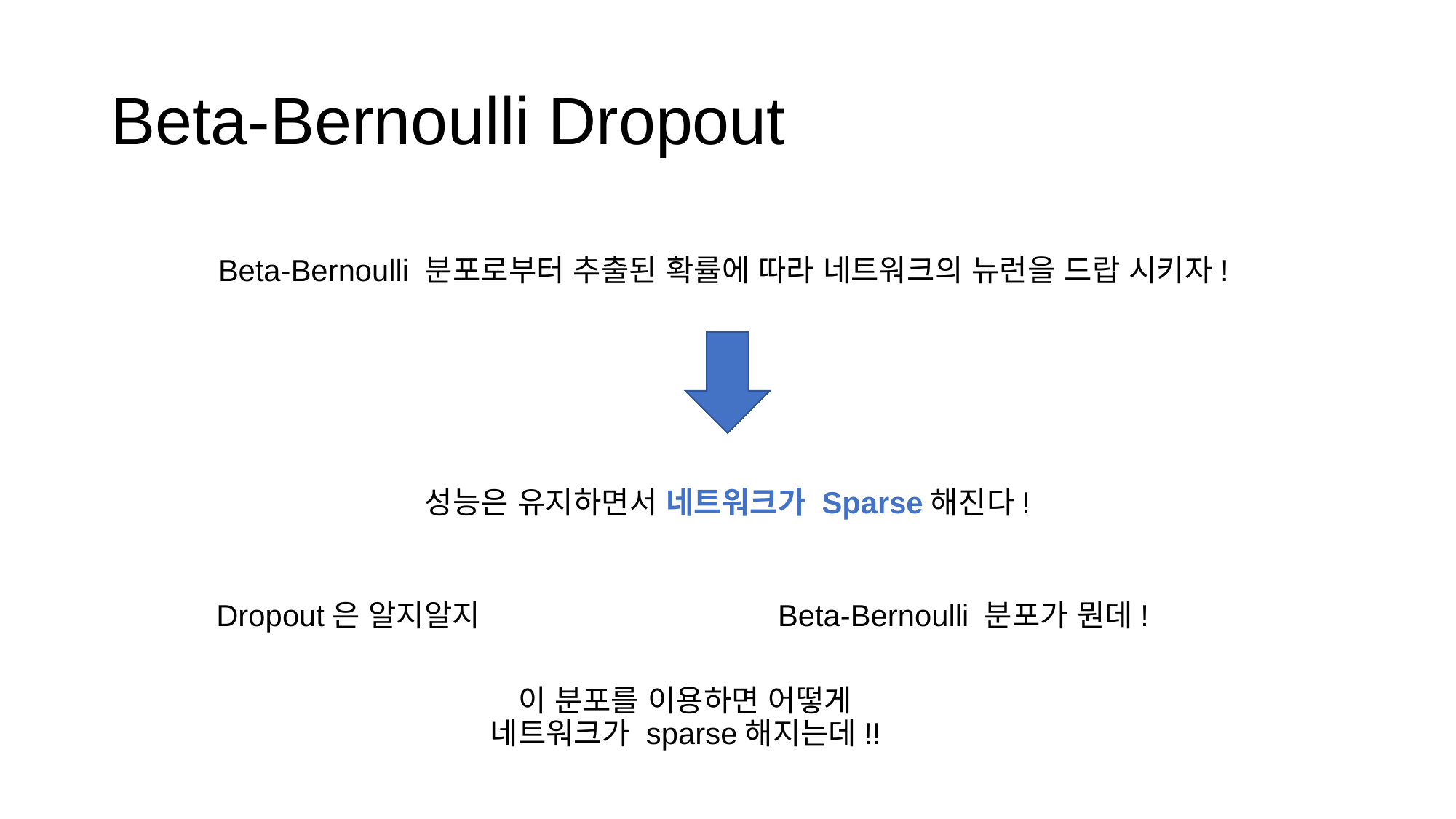

# Beta-Bernoulli Dropout
Beta-Bernoulli 분포로부터 추출된 확률에 따라 네트워크의 뉴런을 드랍 시키자!

성능은 유지하면서 네트워크가 Sparse해진다!
성능은 유지하면서 필요한 뉴런의 수는 감소한다.
Dropout은 알지알지
Beta-Bernoulli 분포가 뭔데!
이 분포를 이용하면 어떻게 네트워크가 sparse해지는데!!